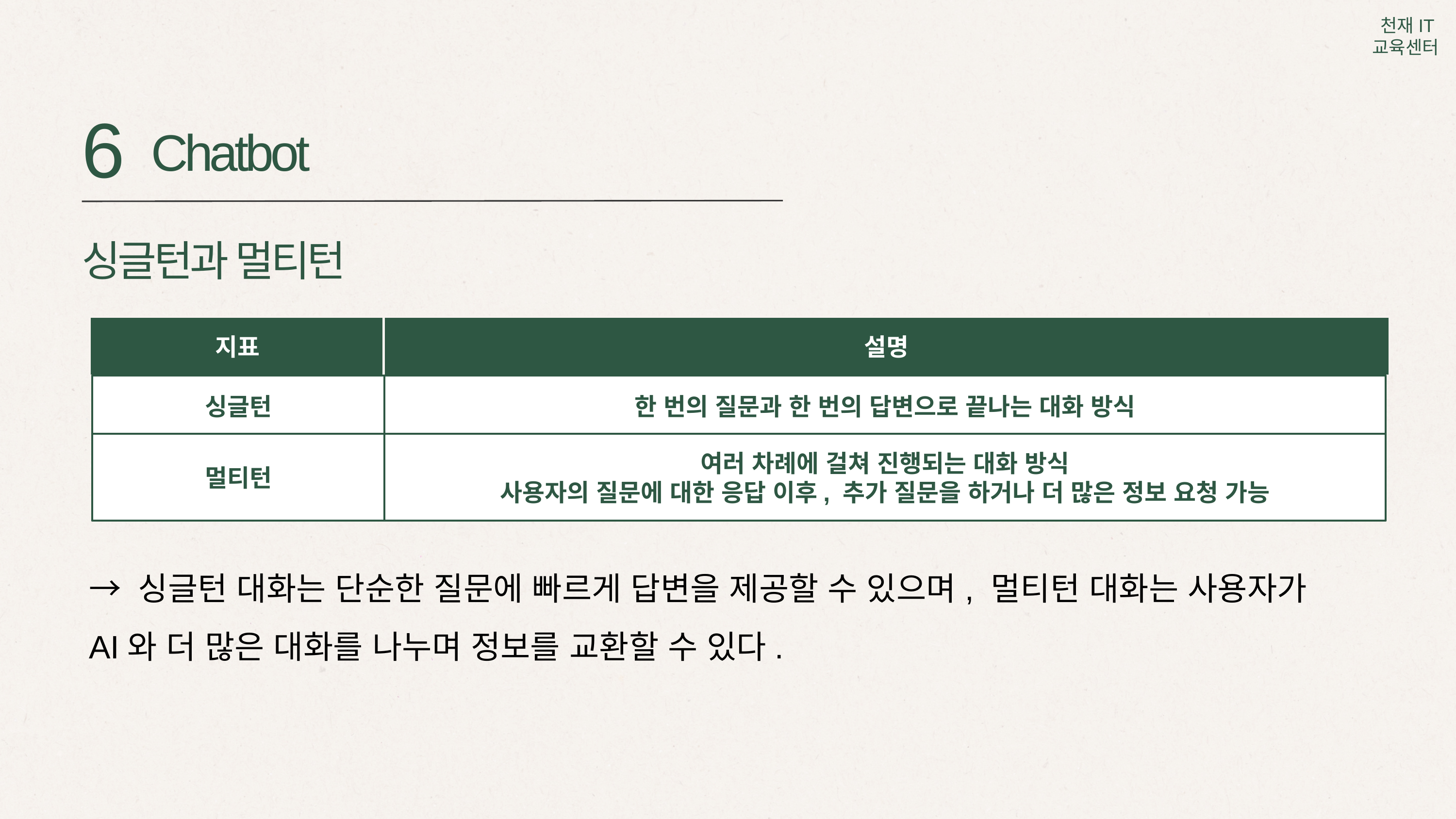

6
Chatbot

싱글턴과 멀티턴
지표
설명
싱글턴
한 번의 질문과 한 번의 답변으로 끝나는 대화 방식
멀티턴
여러 차례에 걸쳐 진행되는 대화 방식
사용자의 질문에 대한 응답 이후, 추가 질문을 하거나 더 많은 정보 요청 가능
→ 싱글턴 대화는 단순한 질문에 빠르게 답변을 제공할 수 있으며, 멀티턴 대화는 사용자가 AI와 더 많은 대화를 나누며 정보를 교환할 수 있다.